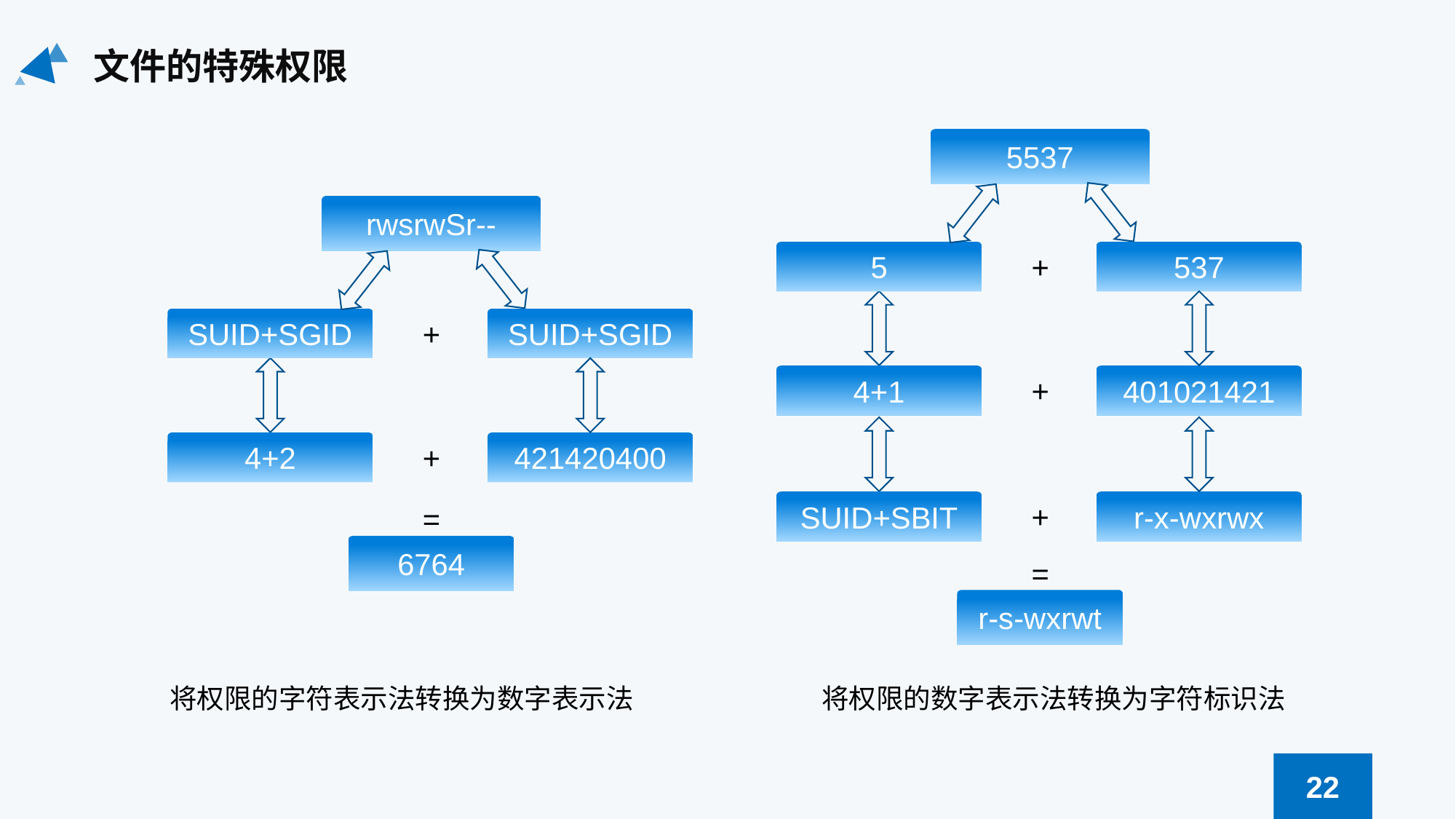

文件的特殊权限

5537

5
537
+

4+1
401021421
+
=
r-s-wxrwt

SUID+SBIT
r-x-wxrwx
+
将权限的数字表示法转换为字符标识法
rwsrwSr--

SUID+SGID
SUID+SGID
+

4+2
421420400
+
=
6764
将权限的字符表示法转换为数字表示法

22